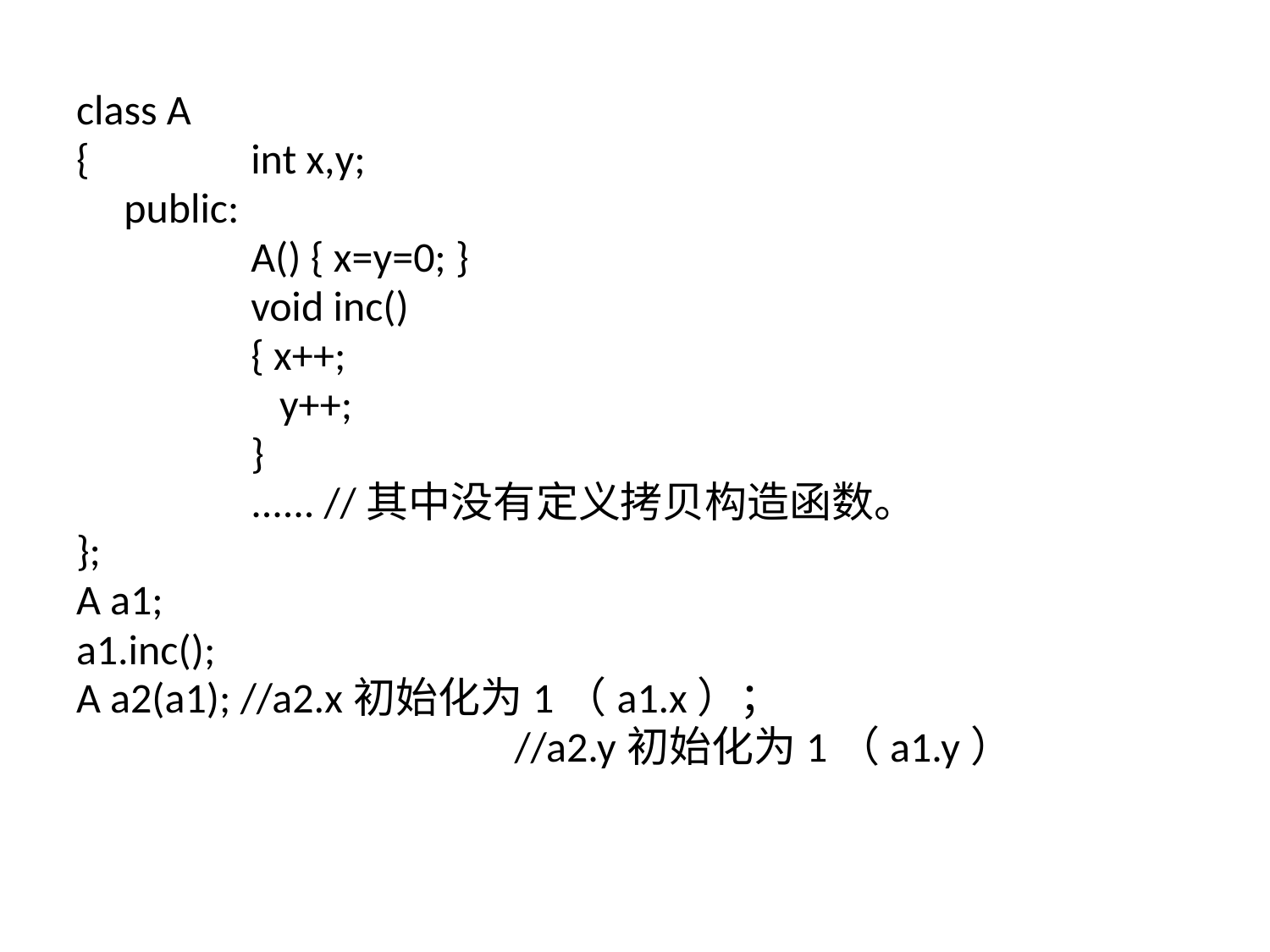

class A
{		int x,y;
	public:
		A() { x=y=0; }
		void inc()
		{ x++;
		   y++;
		}
		...... //其中没有定义拷贝构造函数。
};
A a1;
a1.inc();
A a2(a1); //a2.x初始化为1（a1.x）；
				 //a2.y初始化为1（a1.y）